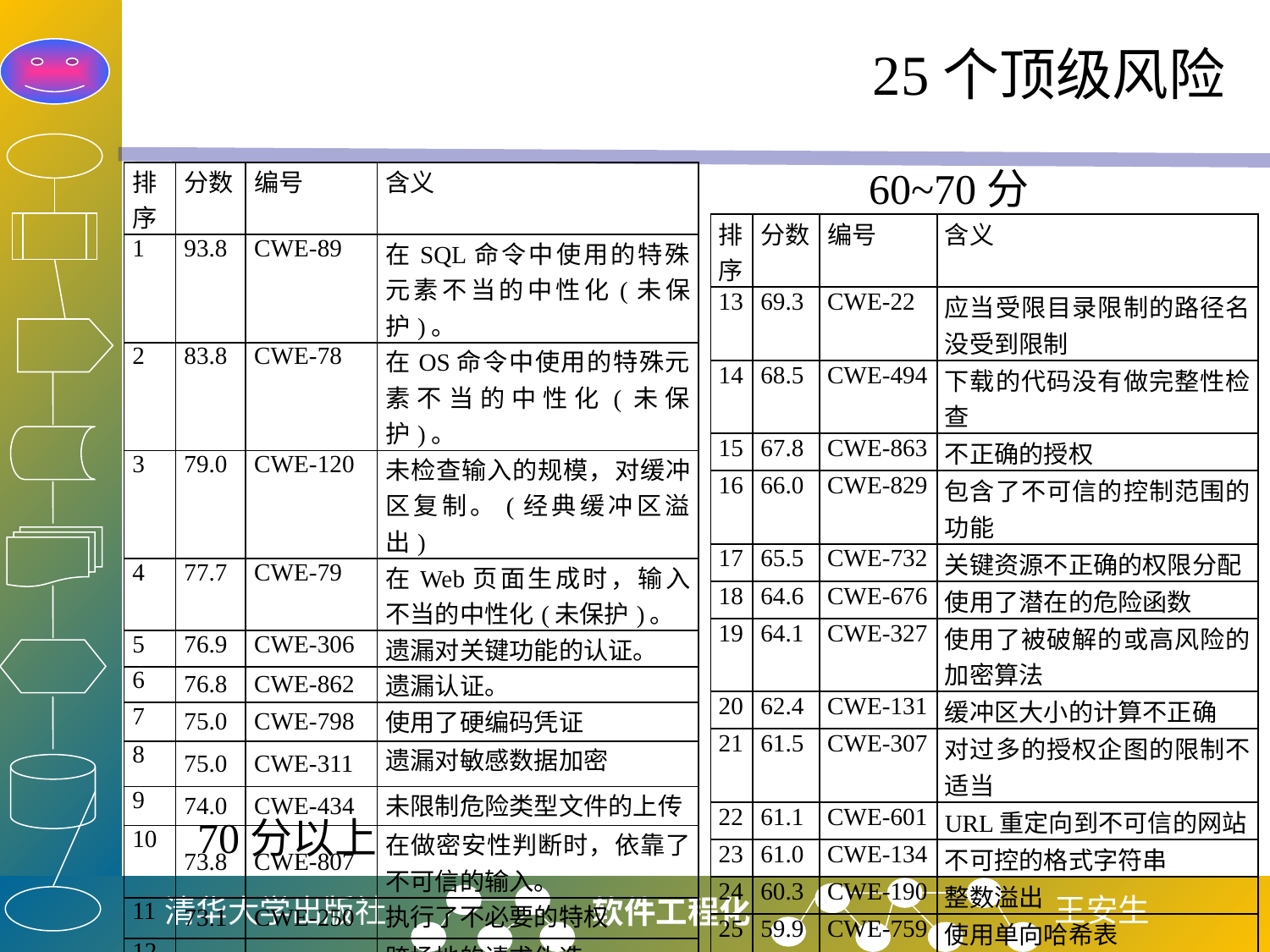

# 25个顶级风险
60~70分
| 排序 | 分数 | 编号 | 含义 |
| --- | --- | --- | --- |
| 1 | 93.8 | CWE-89 | 在SQL命令中使用的特殊元素不当的中性化(未保护)。 |
| 2 | 83.8 | CWE-78 | 在OS命令中使用的特殊元素不当的中性化(未保护)。 |
| 3 | 79.0 | CWE-120 | 未检查输入的规模，对缓冲区复制。(经典缓冲区溢出) |
| 4 | 77.7 | CWE-79 | 在Web页面生成时，输入不当的中性化(未保护)。 |
| 5 | 76.9 | CWE-306 | 遗漏对关键功能的认证。 |
| 6 | 76.8 | CWE-862 | 遗漏认证。 |
| 7 | 75.0 | CWE-798 | 使用了硬编码凭证 |
| 8 | 75.0 | CWE-311 | 遗漏对敏感数据加密 |
| 9 | 74.0 | CWE-434 | 未限制危险类型文件的上传 |
| 10 | 73.8 | CWE-807 | 在做密安性判断时，依靠了不可信的输入。 |
| 11 | 73.1 | CWE-250 | 执行了不必要的特权 |
| 12 | 70.1 | CWE-3522 | 跨场地的请求伪造 |
| 排序 | 分数 | 编号 | 含义 |
| --- | --- | --- | --- |
| 13 | 69.3 | CWE-22 | 应当受限目录限制的路径名没受到限制 |
| 14 | 68.5 | CWE-494 | 下载的代码没有做完整性检查 |
| 15 | 67.8 | CWE-863 | 不正确的授权 |
| 16 | 66.0 | CWE-829 | 包含了不可信的控制范围的功能 |
| 17 | 65.5 | CWE-732 | 关键资源不正确的权限分配 |
| 18 | 64.6 | CWE-676 | 使用了潜在的危险函数 |
| 19 | 64.1 | CWE-327 | 使用了被破解的或高风险的加密算法 |
| 20 | 62.4 | CWE-131 | 缓冲区大小的计算不正确 |
| 21 | 61.5 | CWE-307 | 对过多的授权企图的限制不适当 |
| 22 | 61.1 | CWE-601 | URL重定向到不可信的网站 |
| 23 | 61.0 | CWE-134 | 不可控的格式字符串 |
| 24 | 60.3 | CWE-190 | 整数溢出 |
| 25 | 59.9 | CWE-759 | 使用单向哈希表 |
70分以上